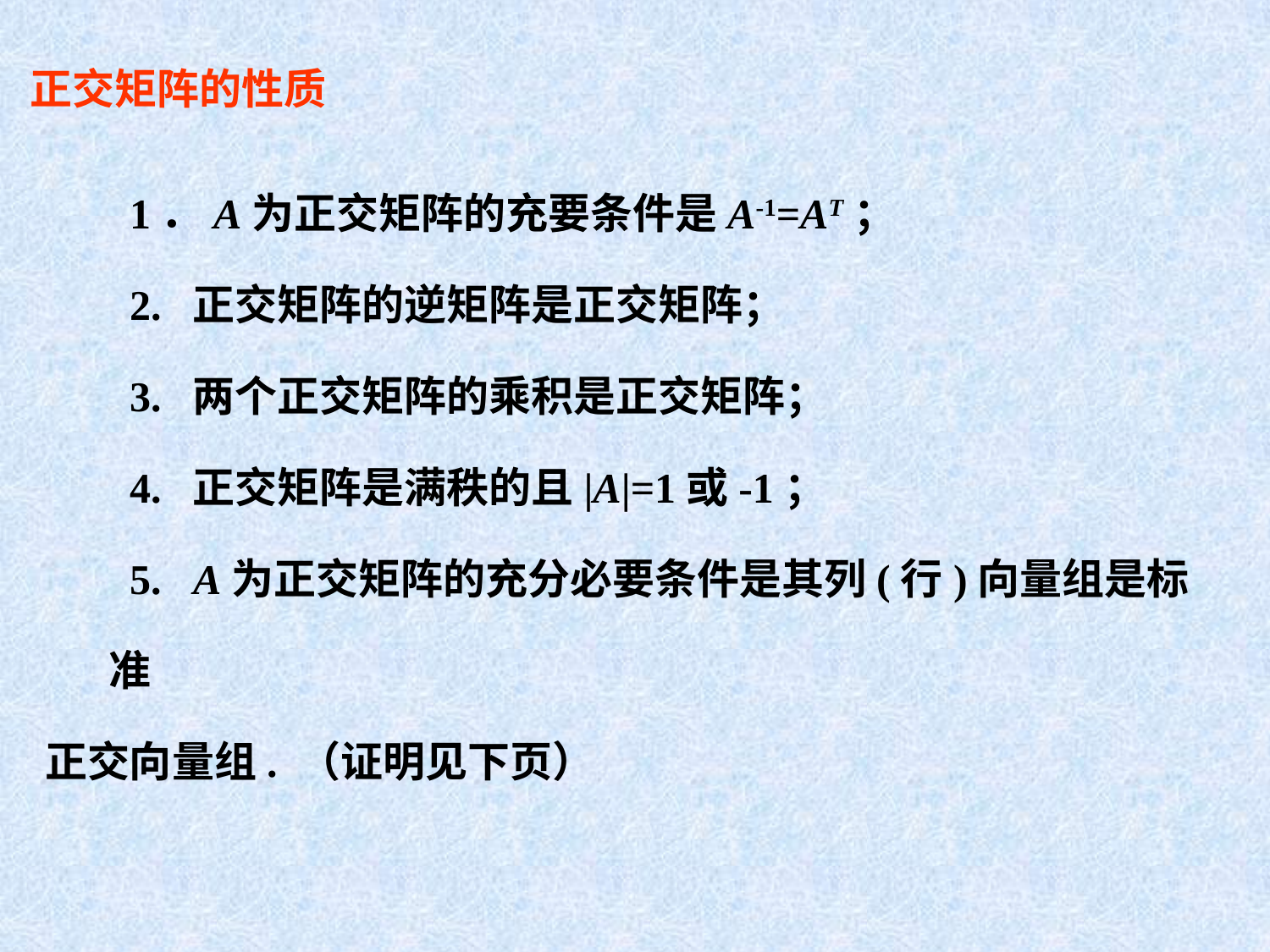

正交矩阵的性质
        1．A为正交矩阵的充要条件是A-1=AT；
        2.  正交矩阵的逆矩阵是正交矩阵；
        3.  两个正交矩阵的乘积是正交矩阵；
        4.  正交矩阵是满秩的且|A|=1或-1；
        5.   A为正交矩阵的充分必要条件是其列(行)向量组是标准
正交向量组. （证明见下页）